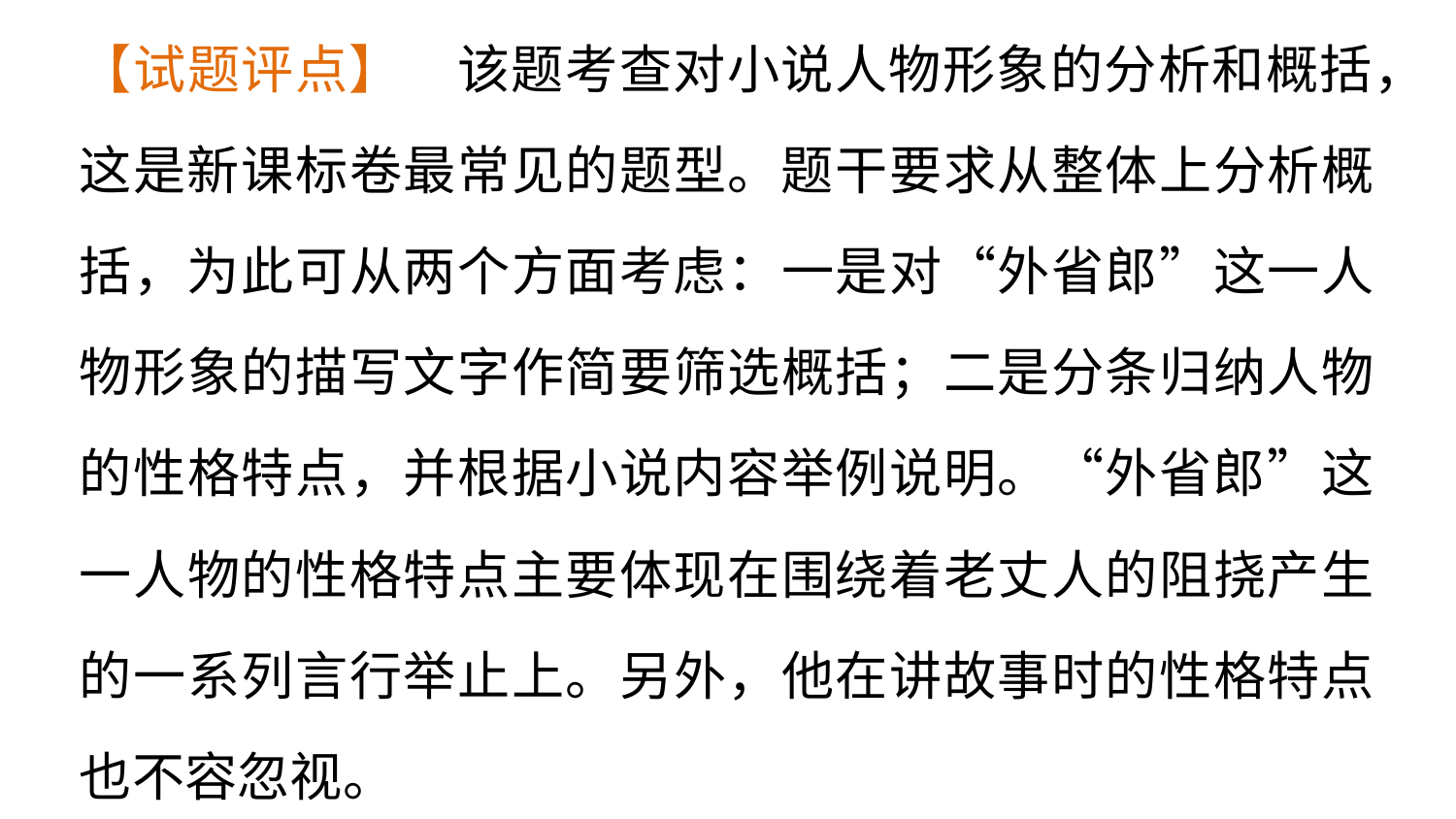

【试题评点】　该题考查对小说人物形象的分析和概括，这是新课标卷最常见的题型。题干要求从整体上分析概括，为此可从两个方面考虑：一是对“外省郎”这一人物形象的描写文字作简要筛选概括；二是分条归纳人物的性格特点，并根据小说内容举例说明。“外省郎”这一人物的性格特点主要体现在围绕着老丈人的阻挠产生的一系列言行举止上。另外，他在讲故事时的性格特点也不容忽视。